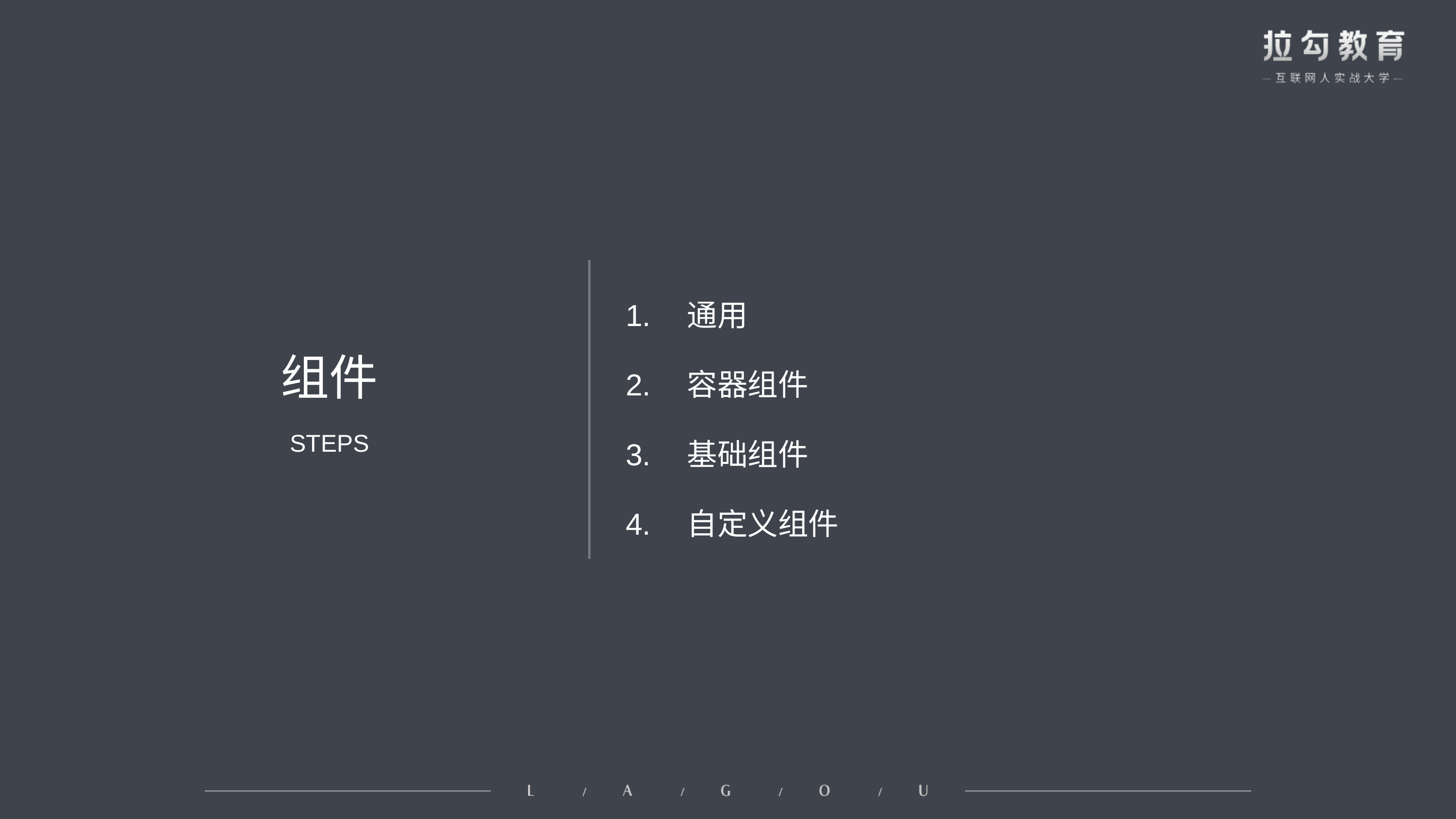

# 组件
通用
容器组件
基础组件
自定义组件
STEPS